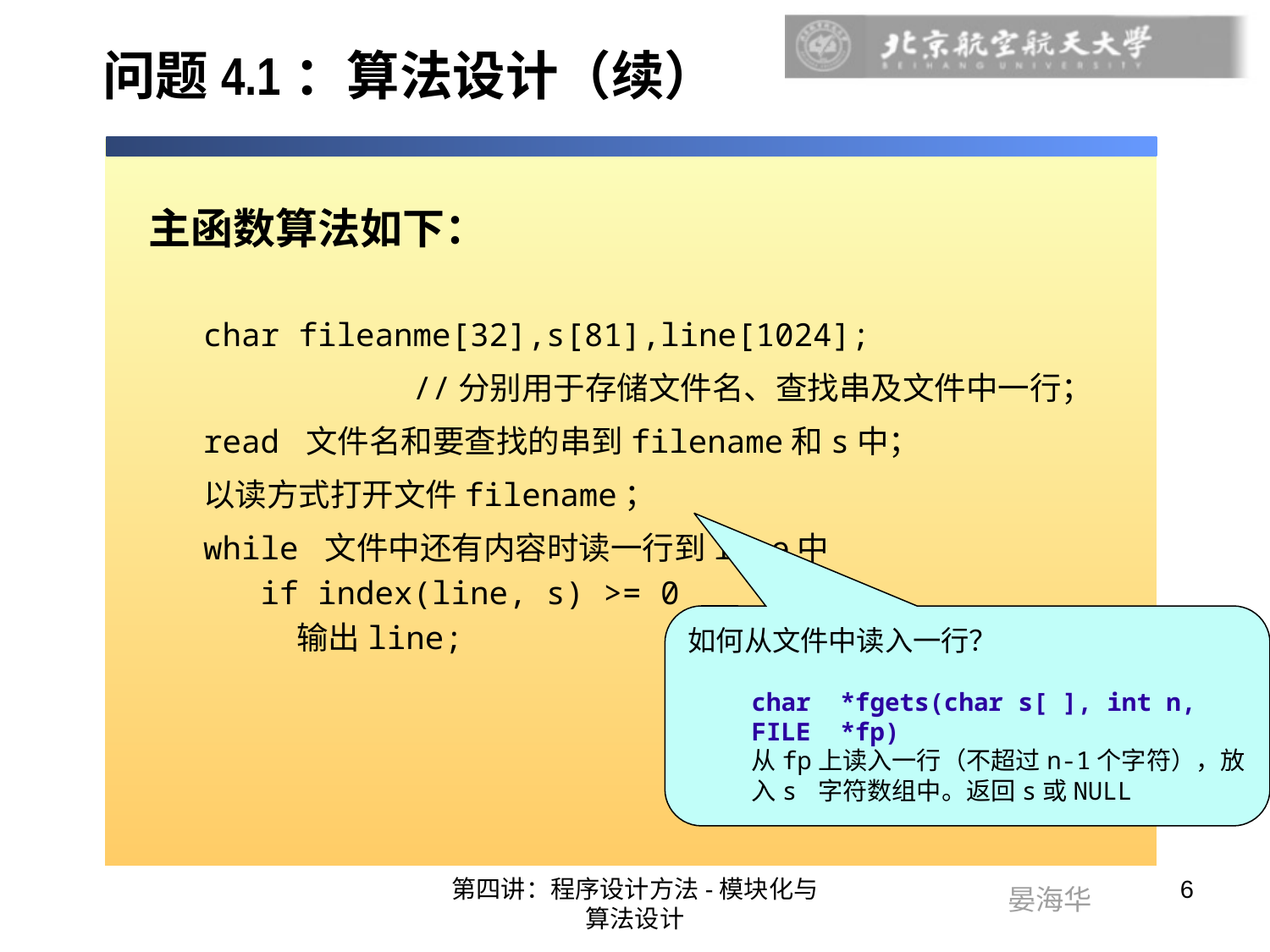

# 问题4.1：算法设计（续）
主函数算法如下：

char fileanme[32],s[81],line[1024];
           //分别用于存储文件名、查找串及文件中一行；
read 文件名和要查找的串到filename和s中；
以读方式打开文件filename；
while 文件中还有内容时读一行到line中
if index(line, s) >= 0
    输出line;
如何从文件中读入一行？

char  *fgets(char s[ ], int n, FILE  *fp)
从fp上读入一行（不超过n-1个字符），放入s 字符数组中。返回s或NULL
第四讲：程序设计方法-模块化与算法设计
6